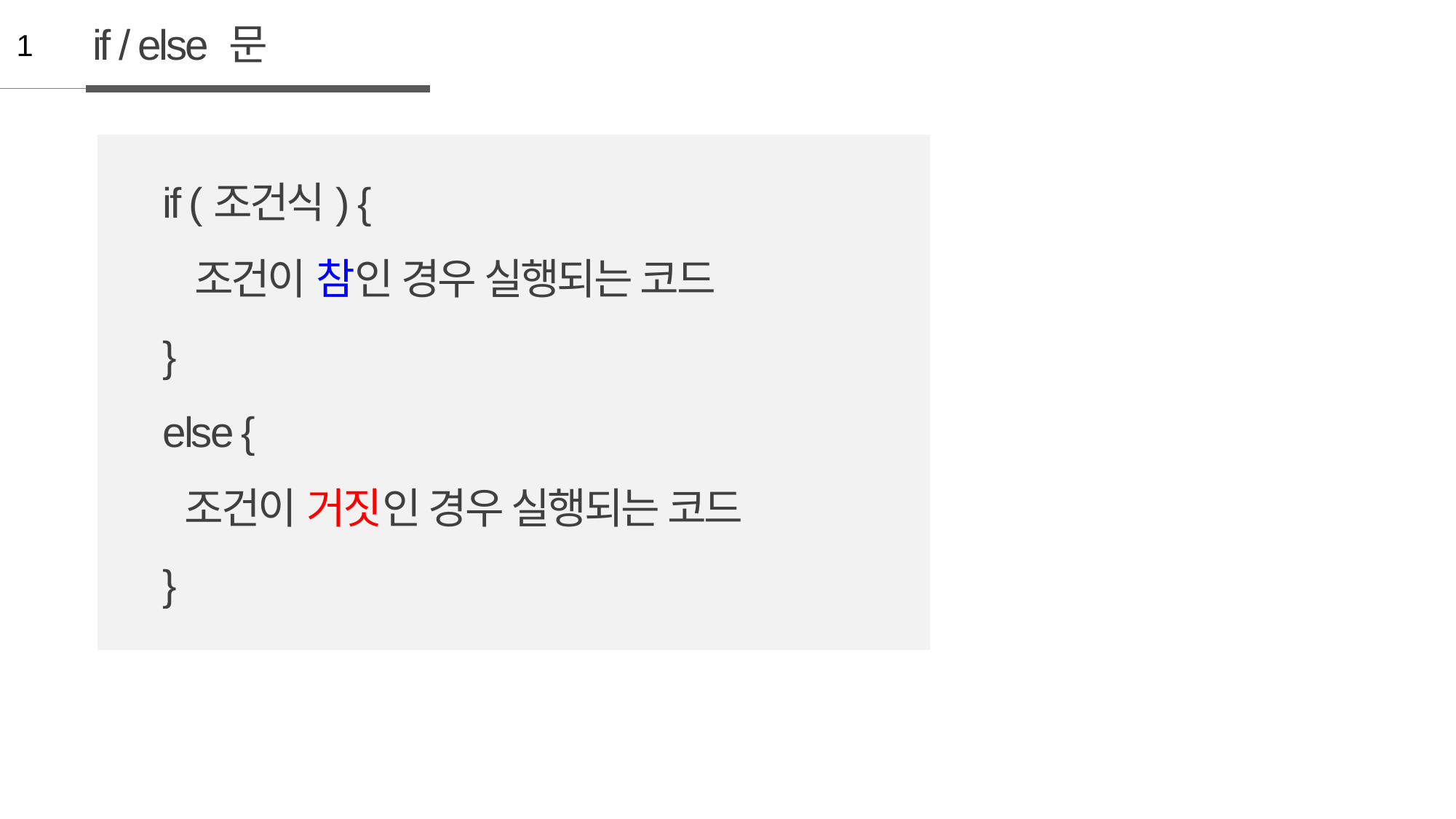

if / else 문
1

if (조건식) {
  조건이 참인 경우 실행되는 코드
}
else {
 조건이 거짓인 경우 실행되는 코드
}